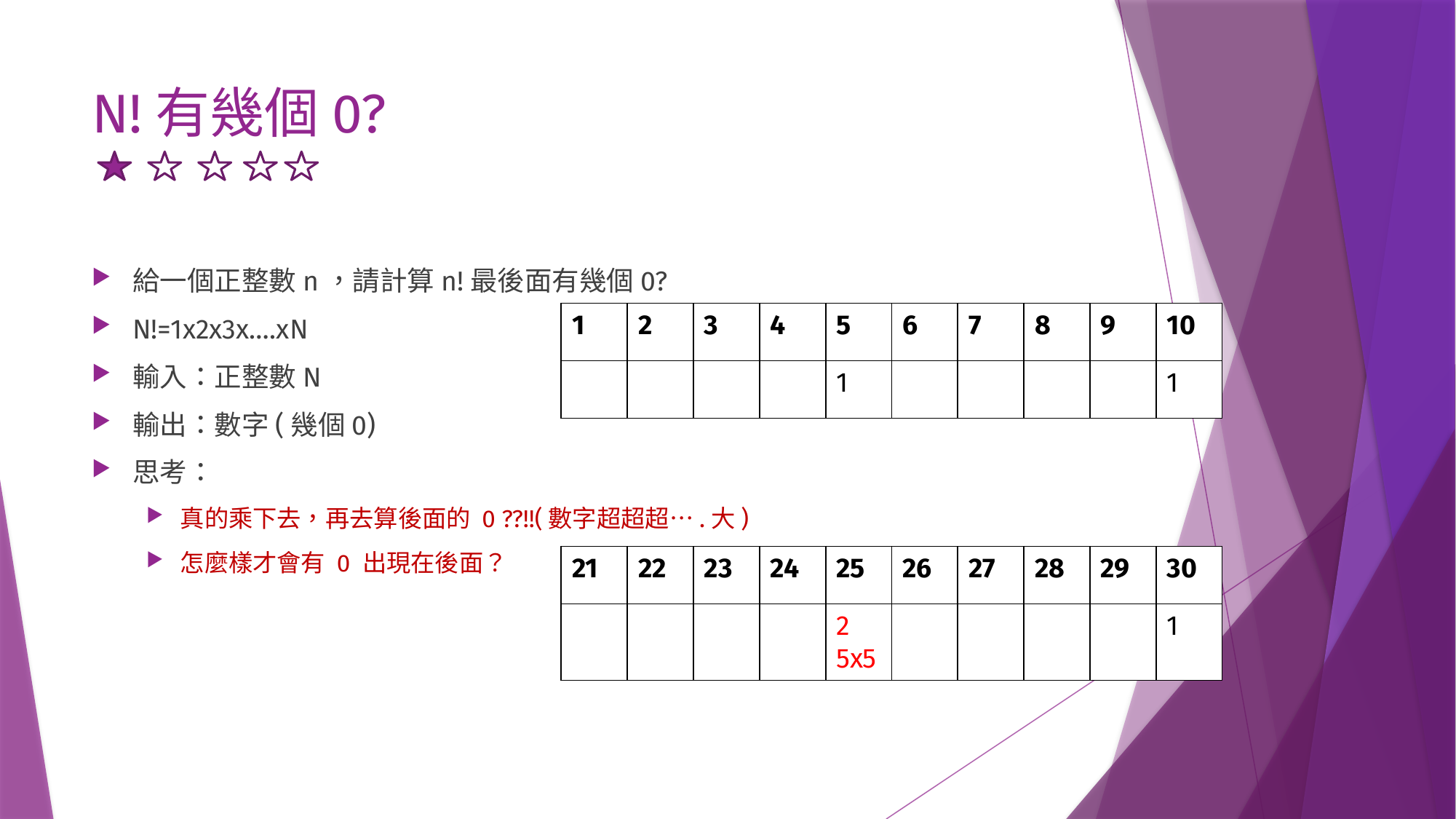

# N!有幾個0?

給一個正整數n，請計算n!最後面有幾個0?
N!=1x2x3x….xN
輸入：正整數N
輸出：數字(幾個0)
思考：
真的乘下去，再去算後面的 0 ??!!(數字超超超….大)
怎麼樣才會有 0 出現在後面？
| 1 | 2 | 3 | 4 | 5 | 6 | 7 | 8 | 9 | 10 |
| --- | --- | --- | --- | --- | --- | --- | --- | --- | --- |
|  |  |  |  | 1 |  |  |  |  | 1 |
| 21 | 22 | 23 | 24 | 25 | 26 | 27 | 28 | 29 | 30 |
| --- | --- | --- | --- | --- | --- | --- | --- | --- | --- |
|  |  |  |  | 2 5x5 |  |  |  |  | 1 |